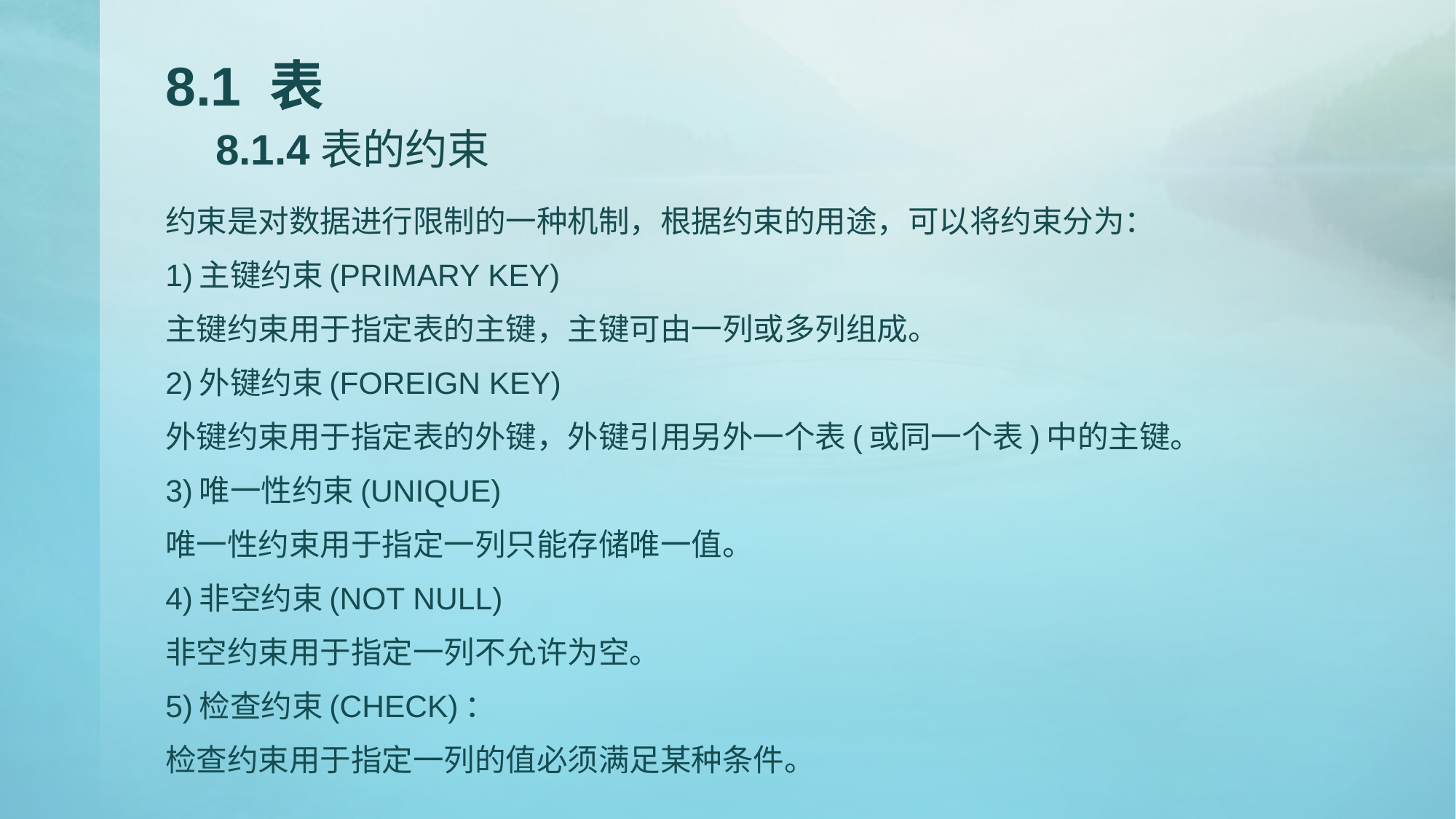

# 8.1 表 8.1.4表的约束
约束是对数据进行限制的一种机制，根据约束的用途，可以将约束分为：
1)主键约束(PRIMARY KEY)
主键约束用于指定表的主键，主键可由一列或多列组成。
2)外键约束(FOREIGN KEY)
外键约束用于指定表的外键，外键引用另外一个表(或同一个表)中的主键。
3)唯一性约束(UNIQUE)
唯一性约束用于指定一列只能存储唯一值。
4)非空约束(NOT NULL)
非空约束用于指定一列不允许为空。
5)检查约束(CHECK)：
检查约束用于指定一列的值必须满足某种条件。